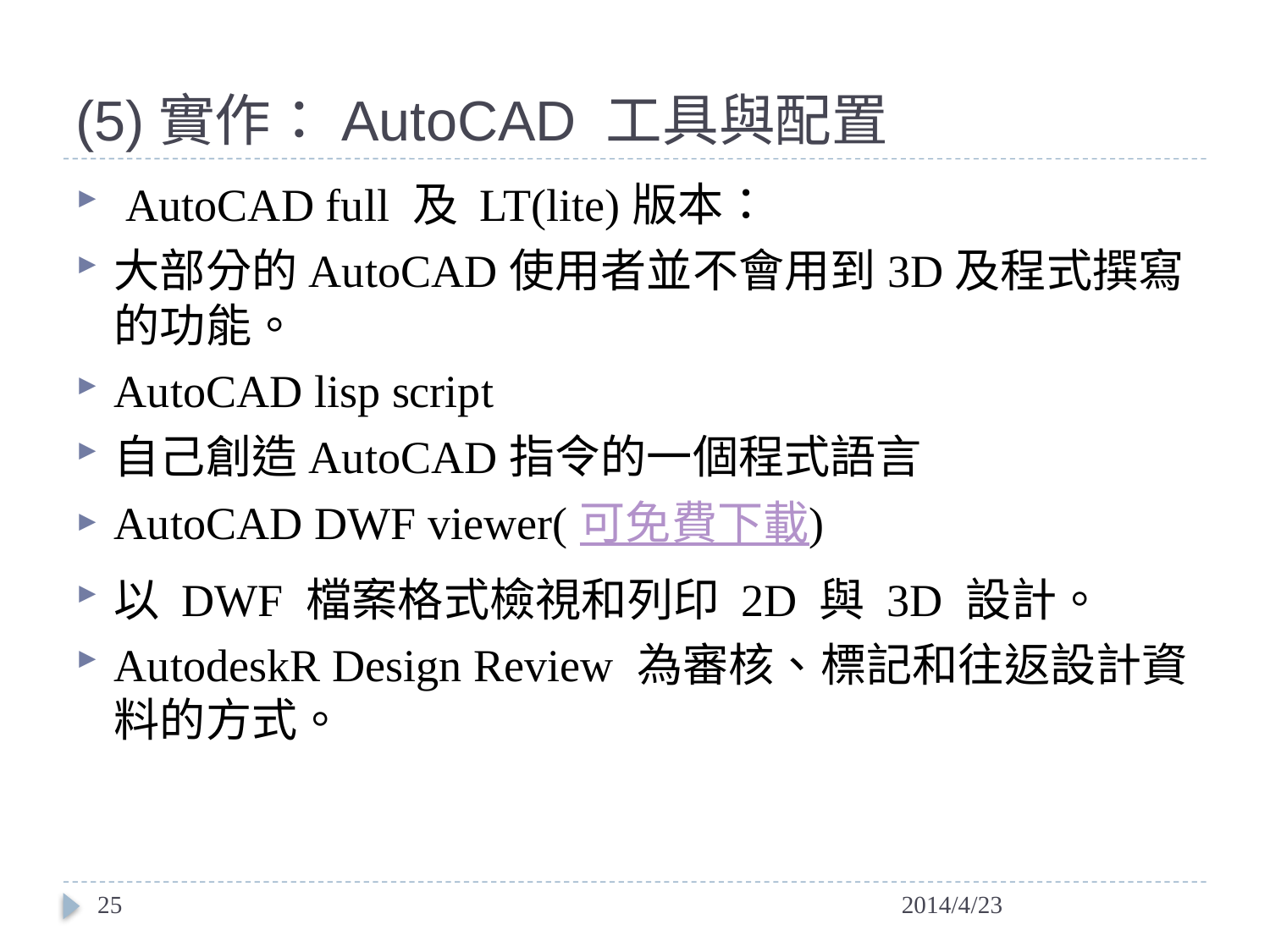

# (5)實作：AutoCAD 工具與配置
 AutoCAD full 及 LT(lite)版本：
大部分的AutoCAD使用者並不會用到3D及程式撰寫的功能。
AutoCAD lisp script
自己創造AutoCAD指令的一個程式語言
AutoCAD DWF viewer(可免費下載)
以 DWF 檔案格式檢視和列印 2D 與 3D 設計。
AutodeskR Design Review 為審核、標記和往返設計資料的方式。
25
2014/4/23